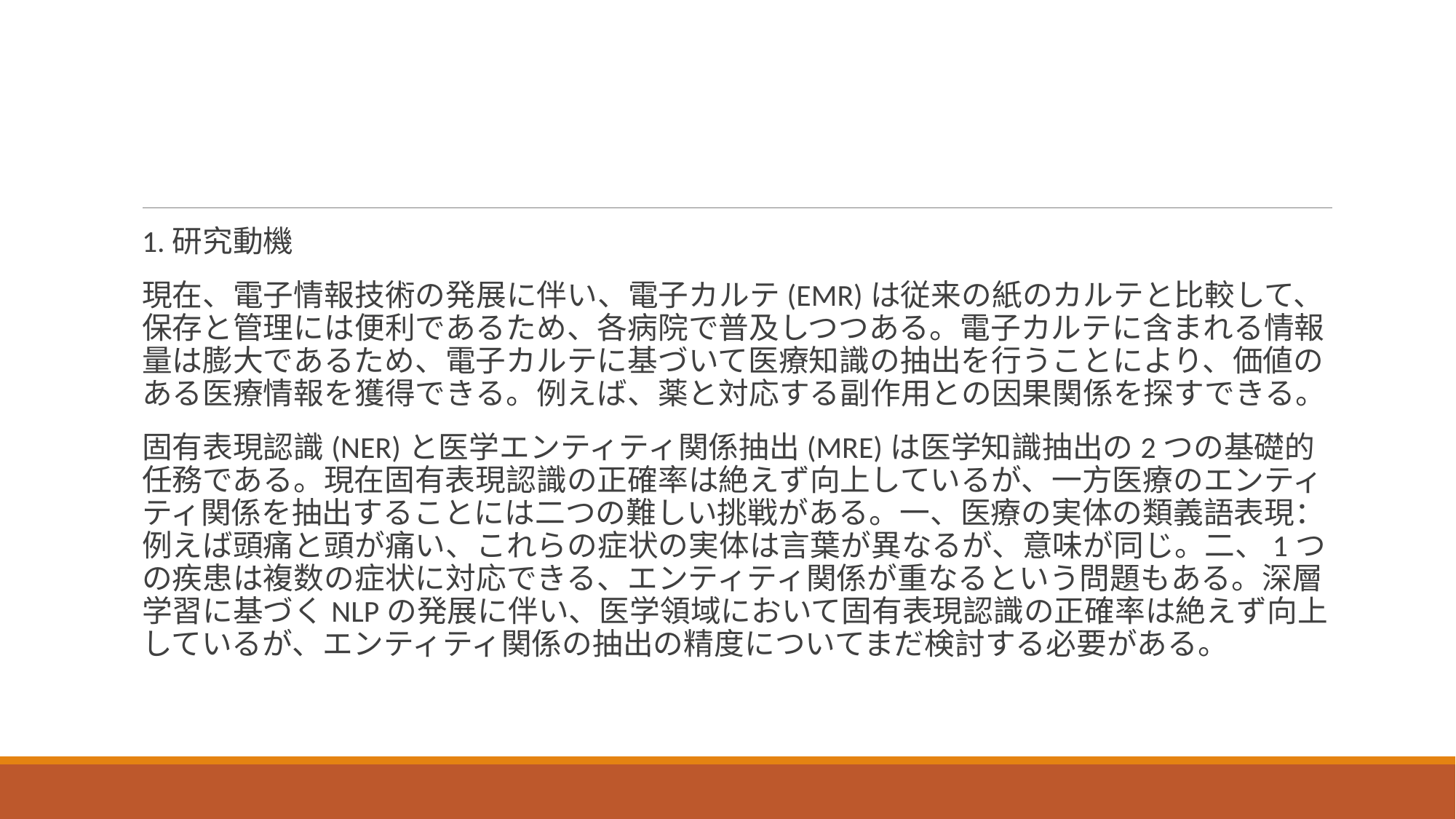

1.研究動機
現在、電子情報技術の発展に伴い、電子カルテ(EMR)は従来の紙のカルテと比較して、保存と管理には便利であるため、各病院で普及しつつある。電子カルテに含まれる情報量は膨大であるため、電子カルテに基づいて医療知識の抽出を行うことにより、価値のある医療情報を獲得できる。例えば、薬と対応する副作用との因果関係を探すできる。
固有表現認識(NER)と医学エンティティ関係抽出(MRE)は医学知識抽出の2つの基礎的任務である。現在固有表現認識の正確率は絶えず向上しているが、一方医療のエンティティ関係を抽出することには二つの難しい挑戦がある。一、医療の実体の類義語表現：例えば頭痛と頭が痛い、これらの症状の実体は言葉が異なるが、意味が同じ。二、1つの疾患は複数の症状に対応できる、エンティティ関係が重なるという問題もある。深層学習に基づくNLPの発展に伴い、医学領域において固有表現認識の正確率は絶えず向上しているが、エンティティ関係の抽出の精度についてまだ検討する必要がある。